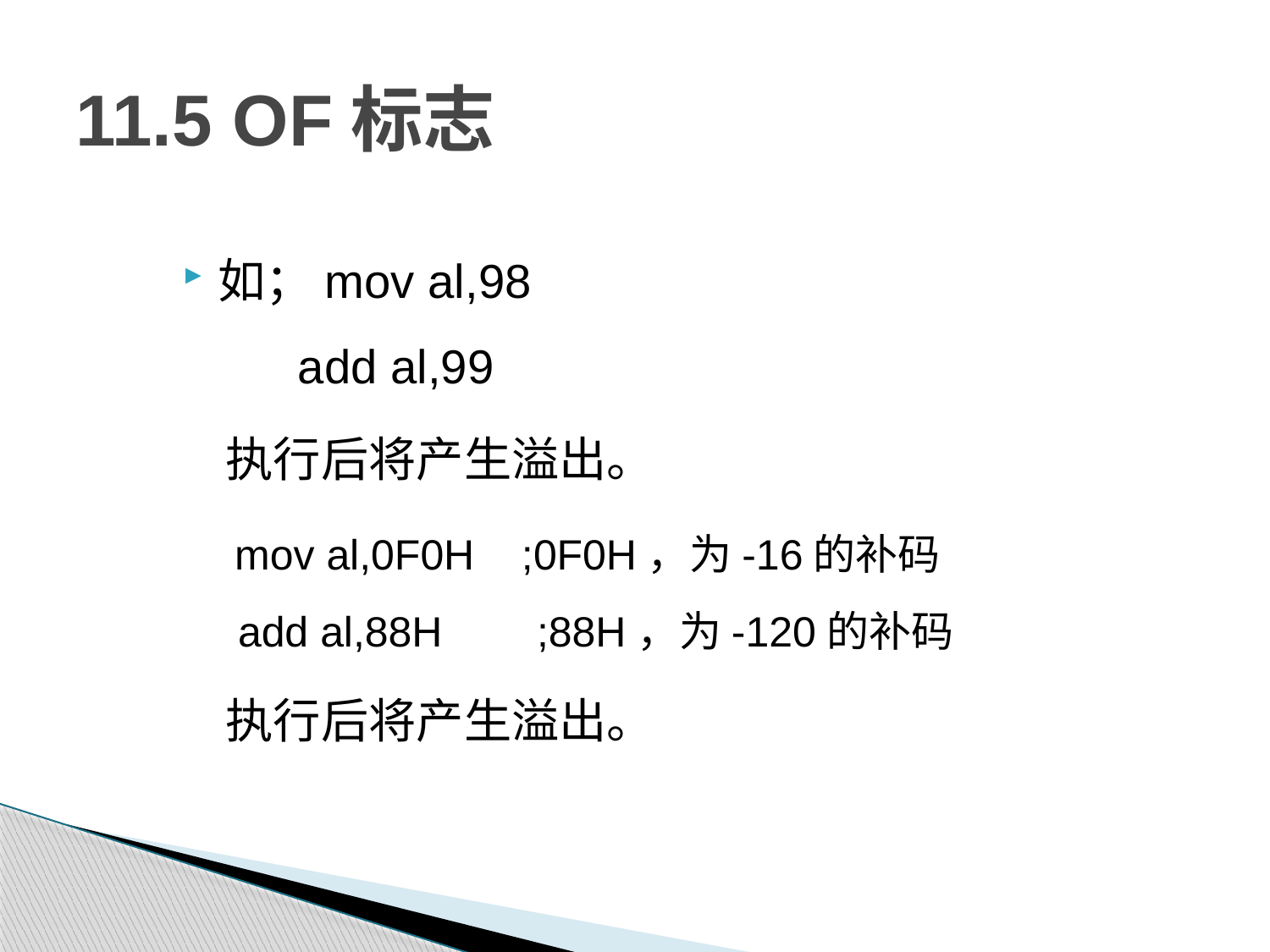

# 11.5 OF标志
如；mov al,98
      add al,99
   执行后将产生溢出。
    mov al,0F0H    ;0F0H，为-16的补码
 add al,88H        ;88H，为-120的补码
   执行后将产生溢出。